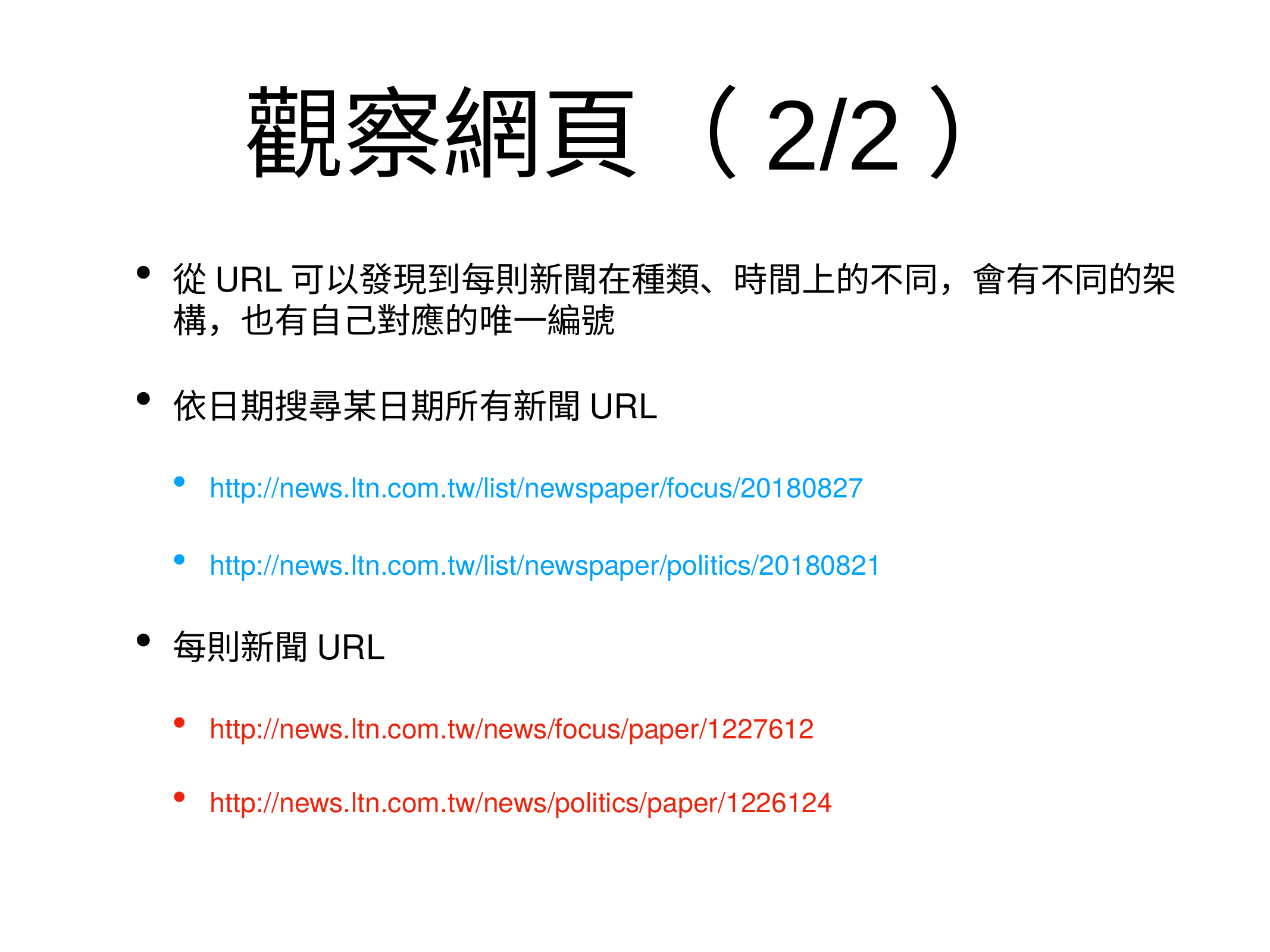

# 觀察網頁（2/2）
從URL可以發現到每則新聞在種類、時間上的不同，會有不同的架構，也有自己對應的唯一編號
依日期搜尋某日期所有新聞URL
http://news.ltn.com.tw/list/newspaper/focus/20180827
http://news.ltn.com.tw/list/newspaper/politics/20180821
每則新聞URL
http://news.ltn.com.tw/news/focus/paper/1227612
http://news.ltn.com.tw/news/politics/paper/1226124